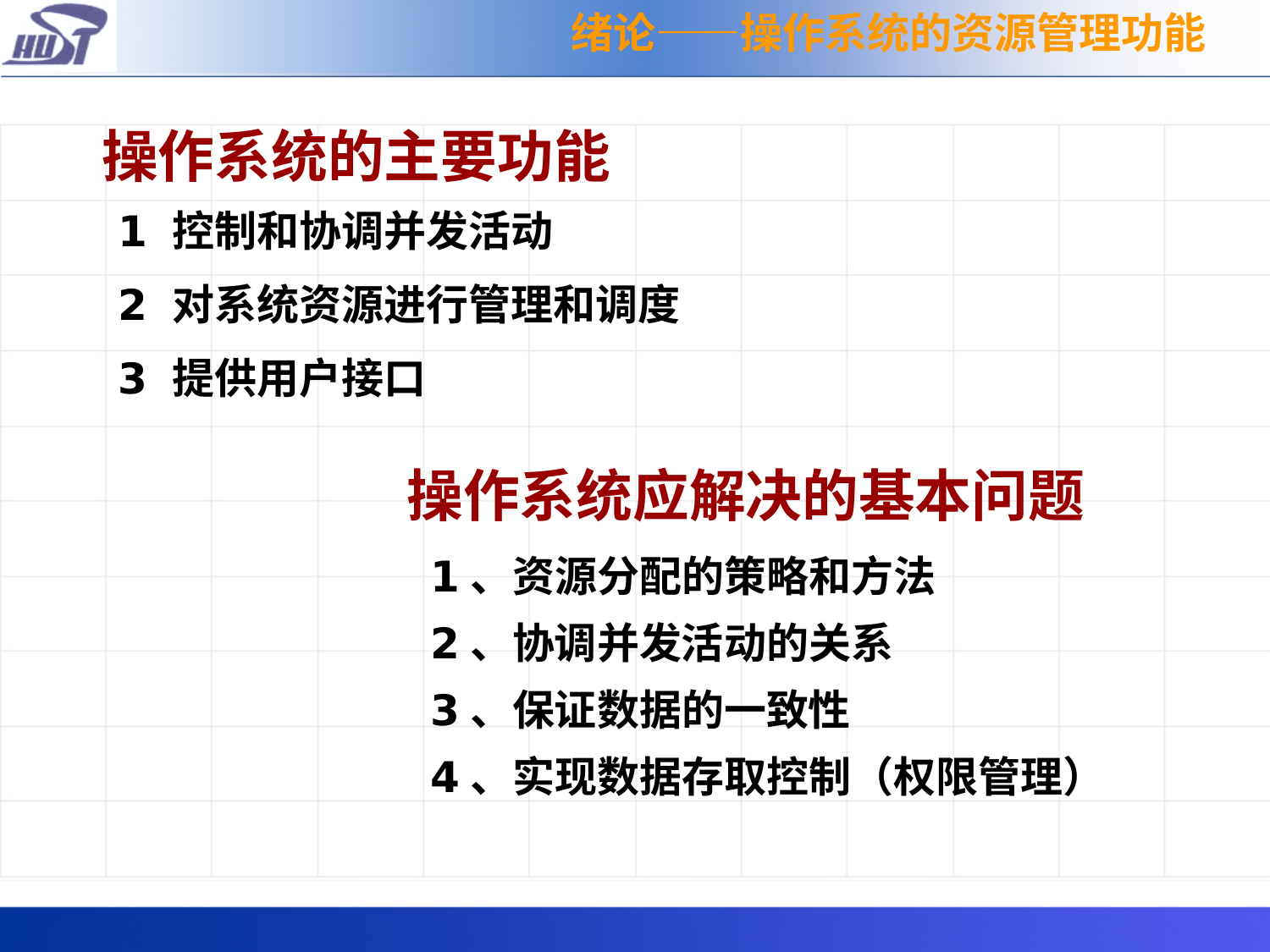

绪论——操作系统的资源管理功能
操作系统的主要功能
1 控制和协调并发活动
2 对系统资源进行管理和调度
3 提供用户接口
操作系统应解决的基本问题
1、资源分配的策略和方法
2、协调并发活动的关系
3、保证数据的一致性
4、实现数据存取控制（权限管理）